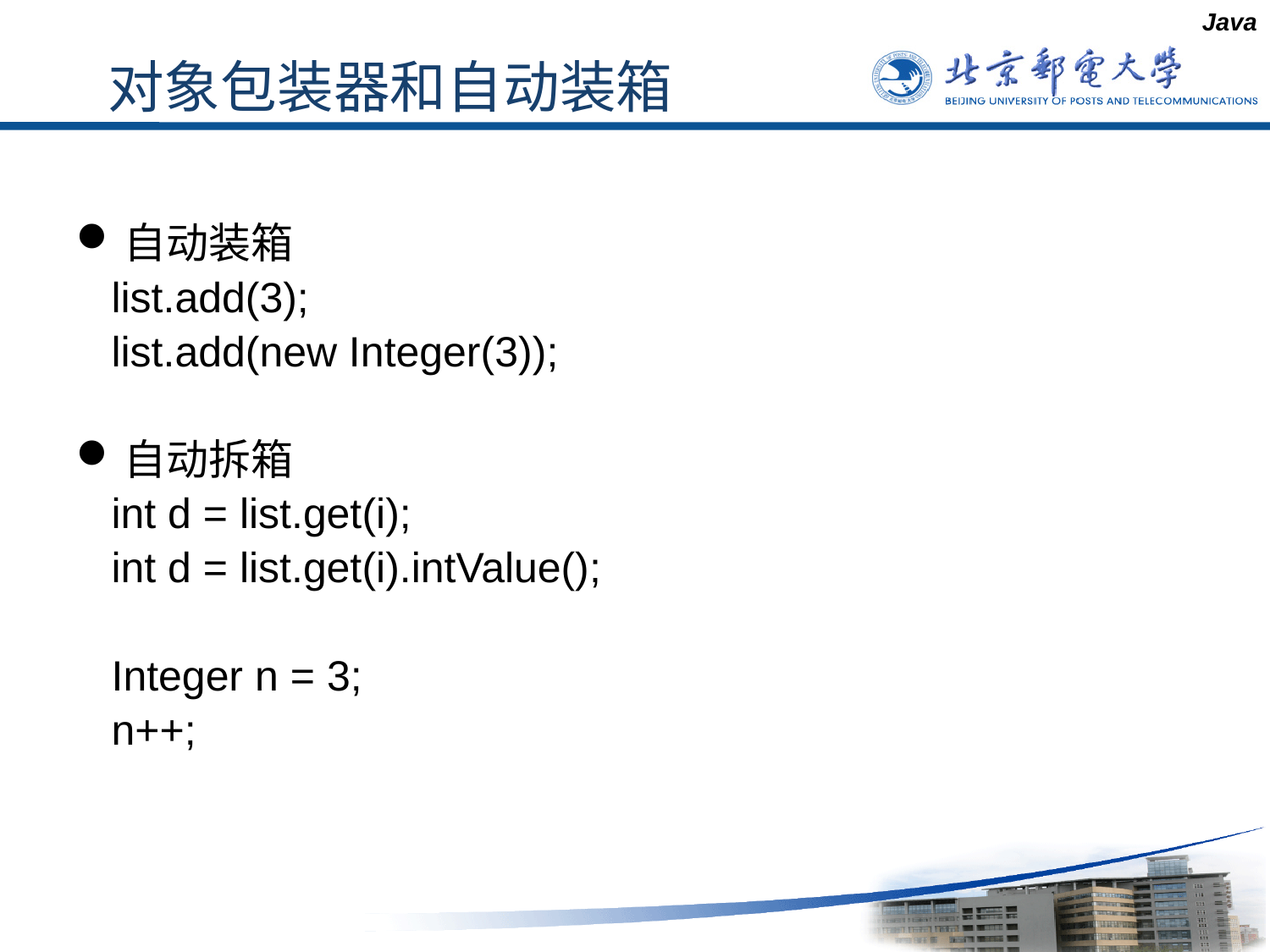

Java
# 对象包装器和自动装箱

自动装箱
   list.add(3);
   list.add(new Integer(3));

自动拆箱
   int d = list.get(i);
   int d = list.get(i).intValue();

   Integer n = 3;
   n++;